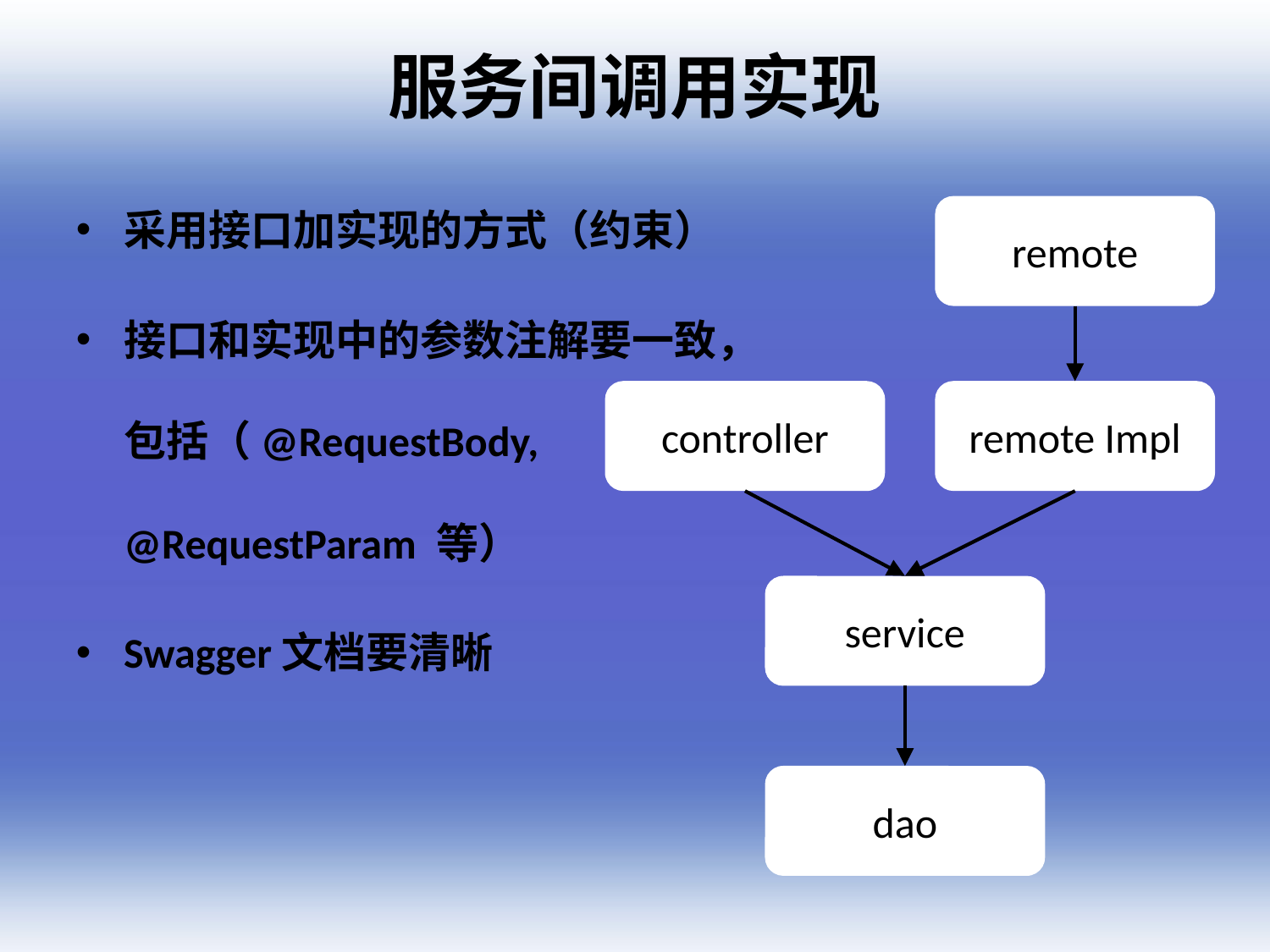

服务间调用实现
采用接口加实现的方式（约束）
接口和实现中的参数注解要一致，包括（@RequestBody, @RequestParam 等）
Swagger文档要清晰
remote
controller
remote Impl
service
dao